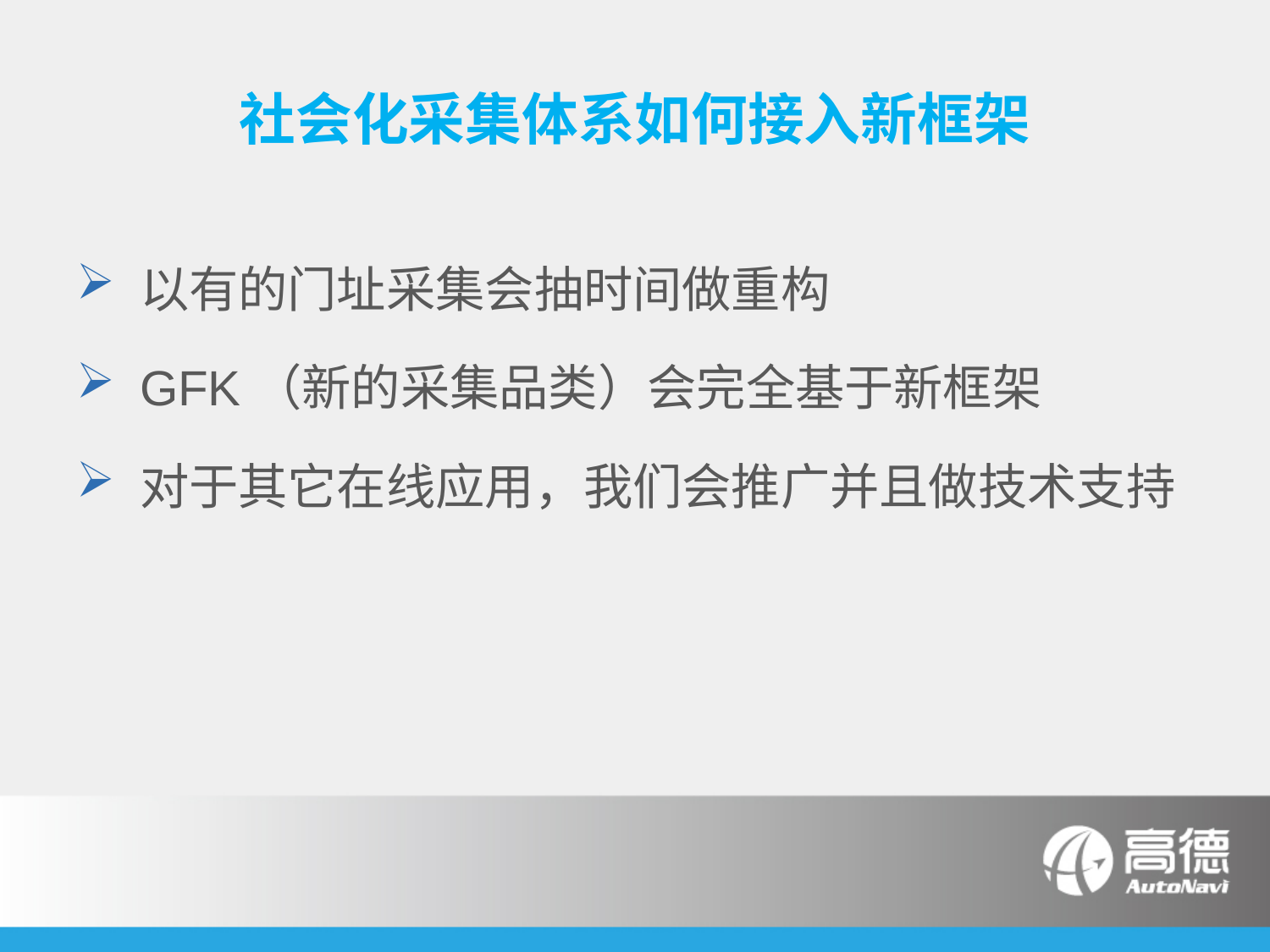

# 社会化采集体系如何接入新框架
以有的门址采集会抽时间做重构
GFK（新的采集品类）会完全基于新框架
对于其它在线应用，我们会推广并且做技术支持